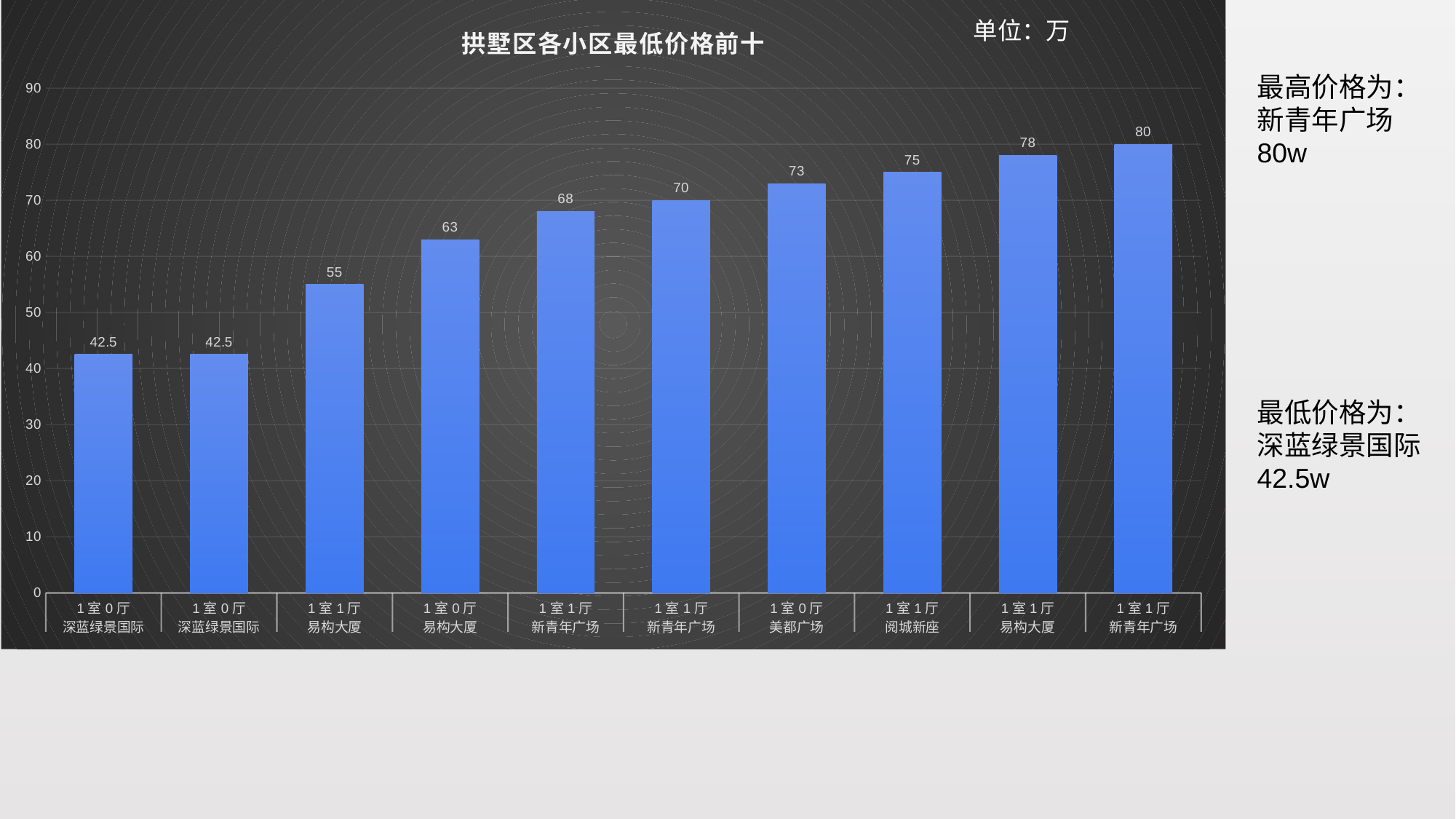

### Chart: 拱墅区各小区最低价格前十

| Category |  |
|---|---|
| 1室0厅 | 42.5 |
| 1室0厅 | 42.5 |
| 1室1厅 | 55.0 |
| 1室0厅 | 63.0 |
| 1室1厅 | 68.0 |
| 1室1厅 | 70.0 |
| 1室0厅 | 73.0 |
| 1室1厅 | 75.0 |
| 1室1厅 | 78.0 |
| 1室1厅 | 80.0 |
单位：万
最高价格为：
新青年广场
80w
最低价格为：
深蓝绿景国际42.5w